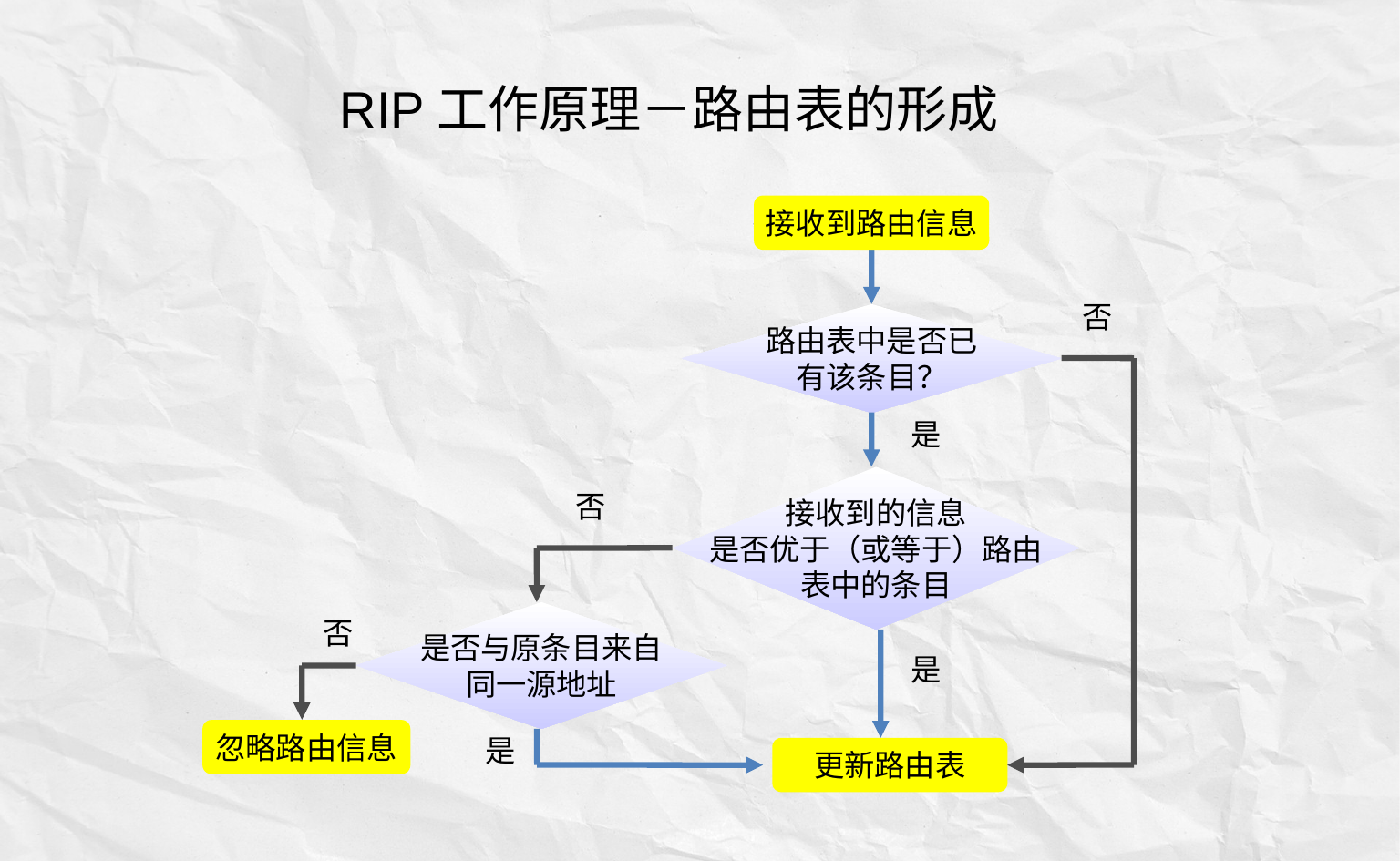

# RIP工作原理－路由表的形成
接收到路由信息

否
路由表中是否已
有该条目？

是

接收到的信息
是否优于（或等于）路由
表中的条目
否

是否与原条目来自
同一源地址
否

是

忽略路由信息
是

更新路由表

25